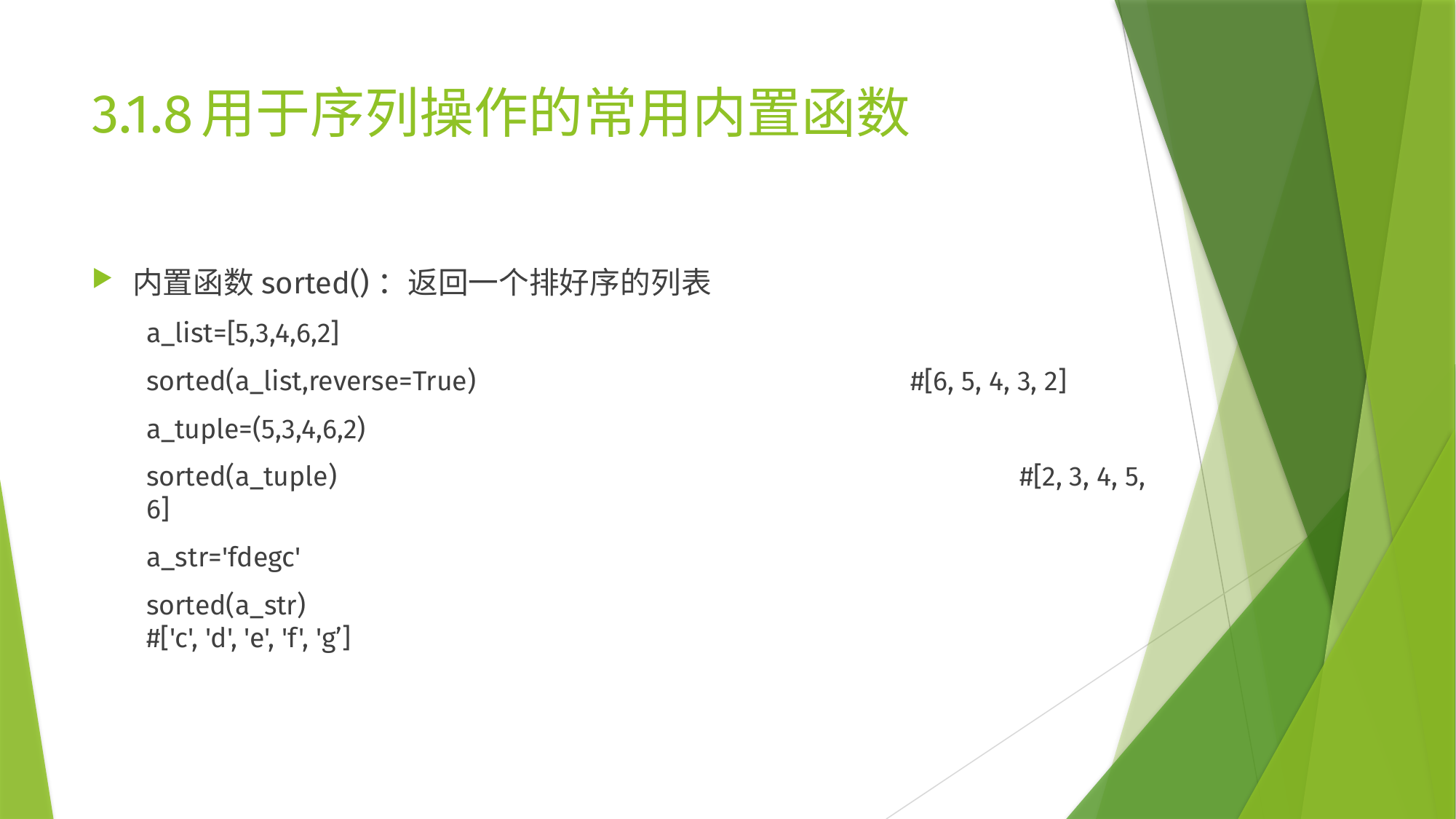

# 3.1.8	用于序列操作的常用内置函数
内置函数sorted()：返回一个排好序的列表
a_list=[5,3,4,6,2]
sorted(a_list,reverse=True)				#[6, 5, 4, 3, 2]
a_tuple=(5,3,4,6,2)
sorted(a_tuple)							#[2, 3, 4, 5, 6]
a_str='fdegc'
sorted(a_str)								#['c', 'd', 'e', 'f', 'g’]